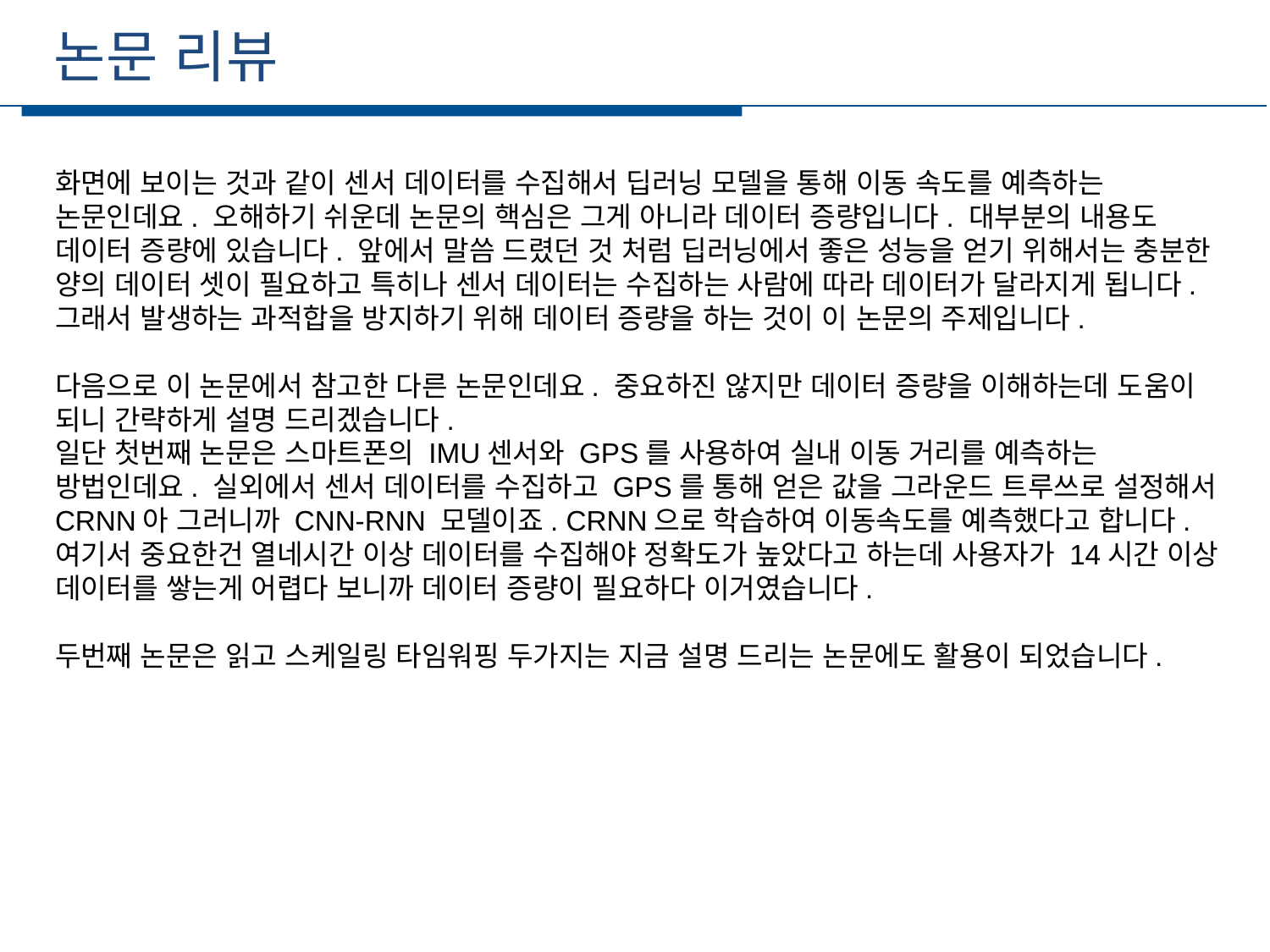

논문 리뷰

화면에 보이는 것과 같이 센서 데이터를 수집해서 딥러닝 모델을 통해 이동 속도를 예측하는 논문인데요. 오해하기 쉬운데 논문의 핵심은 그게 아니라 데이터 증량입니다. 대부분의 내용도 데이터 증량에 있습니다. 앞에서 말씀 드렸던 것 처럼 딥러닝에서 좋은 성능을 얻기 위해서는 충분한 양의 데이터 셋이 필요하고 특히나 센서 데이터는 수집하는 사람에 따라 데이터가 달라지게 됩니다. 그래서 발생하는 과적합을 방지하기 위해 데이터 증량을 하는 것이 이 논문의 주제입니다.

다음으로 이 논문에서 참고한 다른 논문인데요. 중요하진 않지만 데이터 증량을 이해하는데 도움이 되니 간략하게 설명 드리겠습니다.
일단 첫번째 논문은 스마트폰의 IMU센서와 GPS를 사용하여 실내 이동 거리를 예측하는 방법인데요. 실외에서 센서 데이터를 수집하고 GPS를 통해 얻은 값을 그라운드 트루쓰로 설정해서 CRNN아 그러니까 CNN-RNN 모델이죠. CRNN으로 학습하여 이동속도를 예측했다고 합니다. 여기서 중요한건 열네시간 이상 데이터를 수집해야 정확도가 높았다고 하는데 사용자가 14시간 이상 데이터를 쌓는게 어렵다 보니까 데이터 증량이 필요하다 이거였습니다.

두번째 논문은 읽고 스케일링 타임워핑 두가지는 지금 설명 드리는 논문에도 활용이 되었습니다.